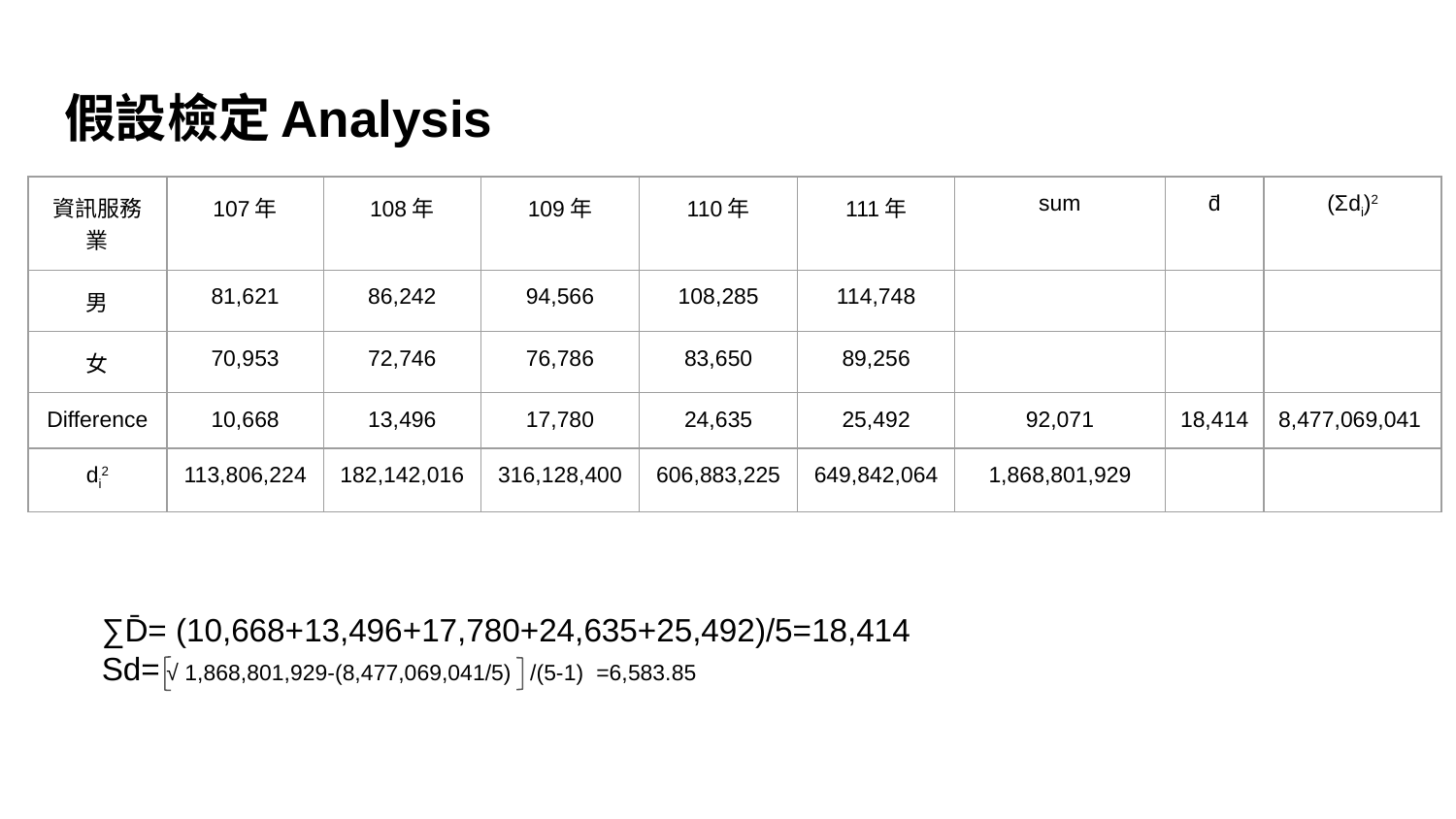

# 假設檢定Analysis
| 資訊服務業 | 107年 | 108年 | 109年 | 110年 | 111年 | sum | d̄ | (Σdi)2 |
| --- | --- | --- | --- | --- | --- | --- | --- | --- |
| 男 | 81,621 | 86,242 | 94,566 | 108,285 | 114,748 |  |  |  |
| 女 | 70,953 | 72,746 | 76,786 | 83,650 | 89,256 |  |  |  |
| Difference | 10,668 | 13,496 | 17,780 | 24,635 | 25,492 | 92,071 | 18,414 | 8,477,069,041 |
| di2 | 113,806,224 | 182,142,016 | 316,128,400 | 606,883,225 | 649,842,064 | 1,868,801,929 |  |  |
∑D̄= (10,668+13,496+17,780+24,635+25,492)/5=18,414
Sd= √ 1,868,801,929-(8,477,069,041/5)   /(5-1)  =6,583.85